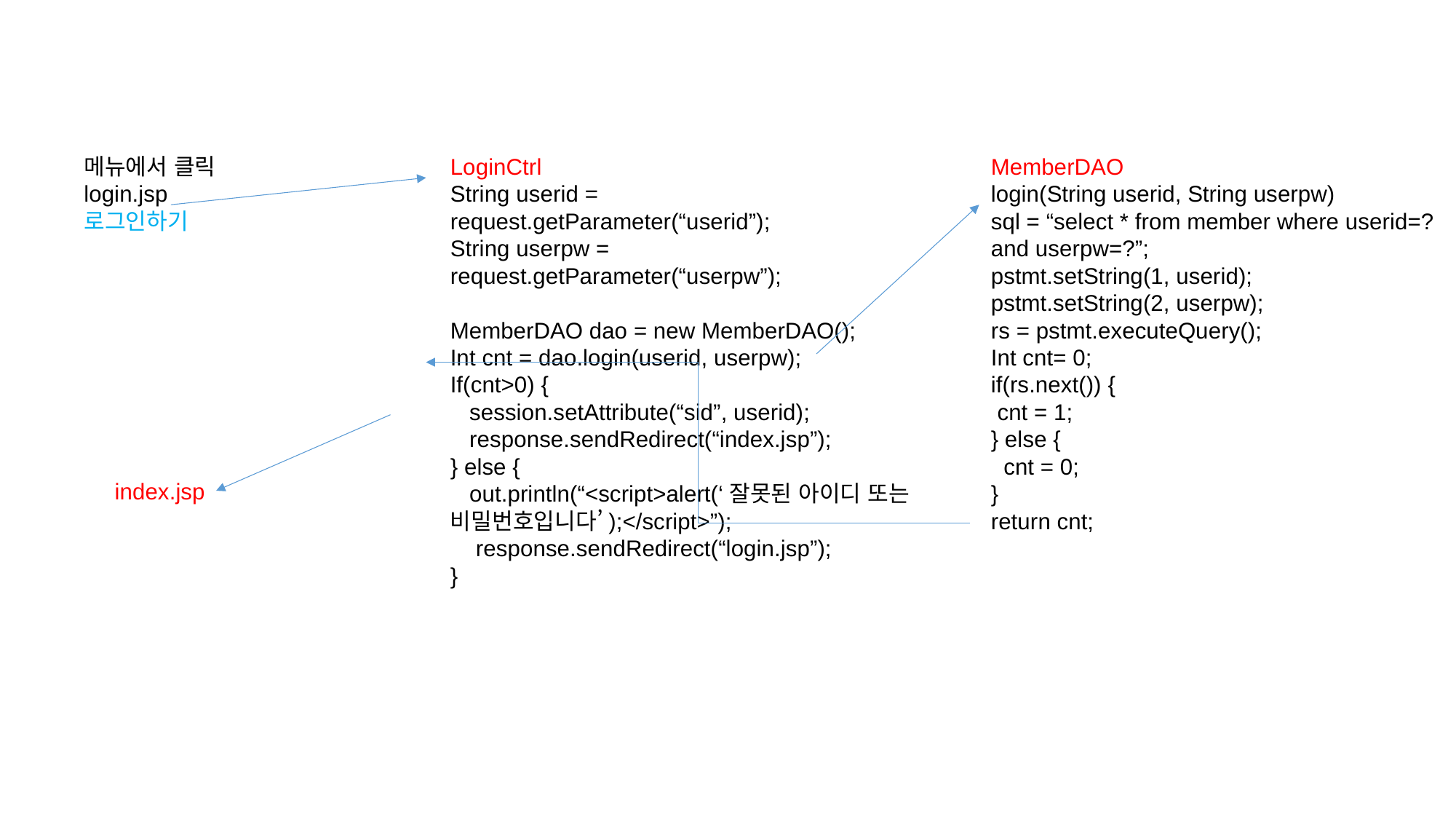

메뉴에서 클릭
login.jsp
로그인하기
LoginCtrl
String userid = request.getParameter(“userid”);
String userpw = request.getParameter(“userpw”);

MemberDAO dao = new MemberDAO();
Int cnt = dao.login(userid, userpw);
If(cnt>0) {
   session.setAttribute(“sid”, userid);
   response.sendRedirect(“index.jsp”);
} else {
   out.println(“<script>alert(‘잘못된 아이디 또는 비밀번호입니다’);</script>”);
    response.sendRedirect(“login.jsp”);
}
MemberDAO
login(String userid, String userpw)
sql = “select * from member where userid=? and userpw=?”;
pstmt.setString(1, userid);
pstmt.setString(2, userpw);
rs = pstmt.executeQuery();
Int cnt= 0;
if(rs.next()) {
 cnt = 1;
} else {
  cnt = 0;
}
return cnt;
index.jsp